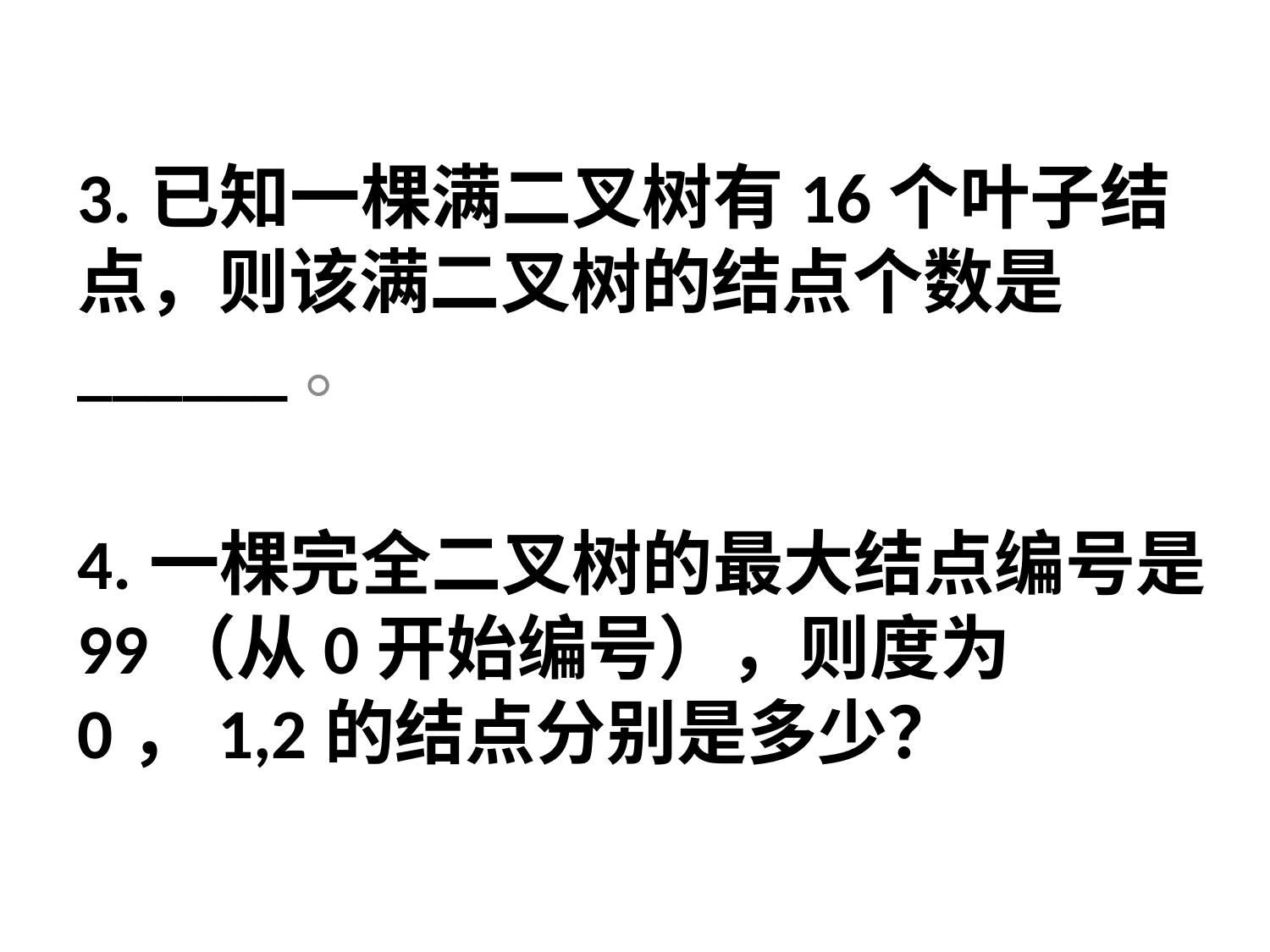

3.已知一棵满二叉树有16个叶子结点，则该满二叉树的结点个数是______。

4.一棵完全二叉树的最大结点编号是99（从0开始编号），则度为0，1,2的结点分别是多少？